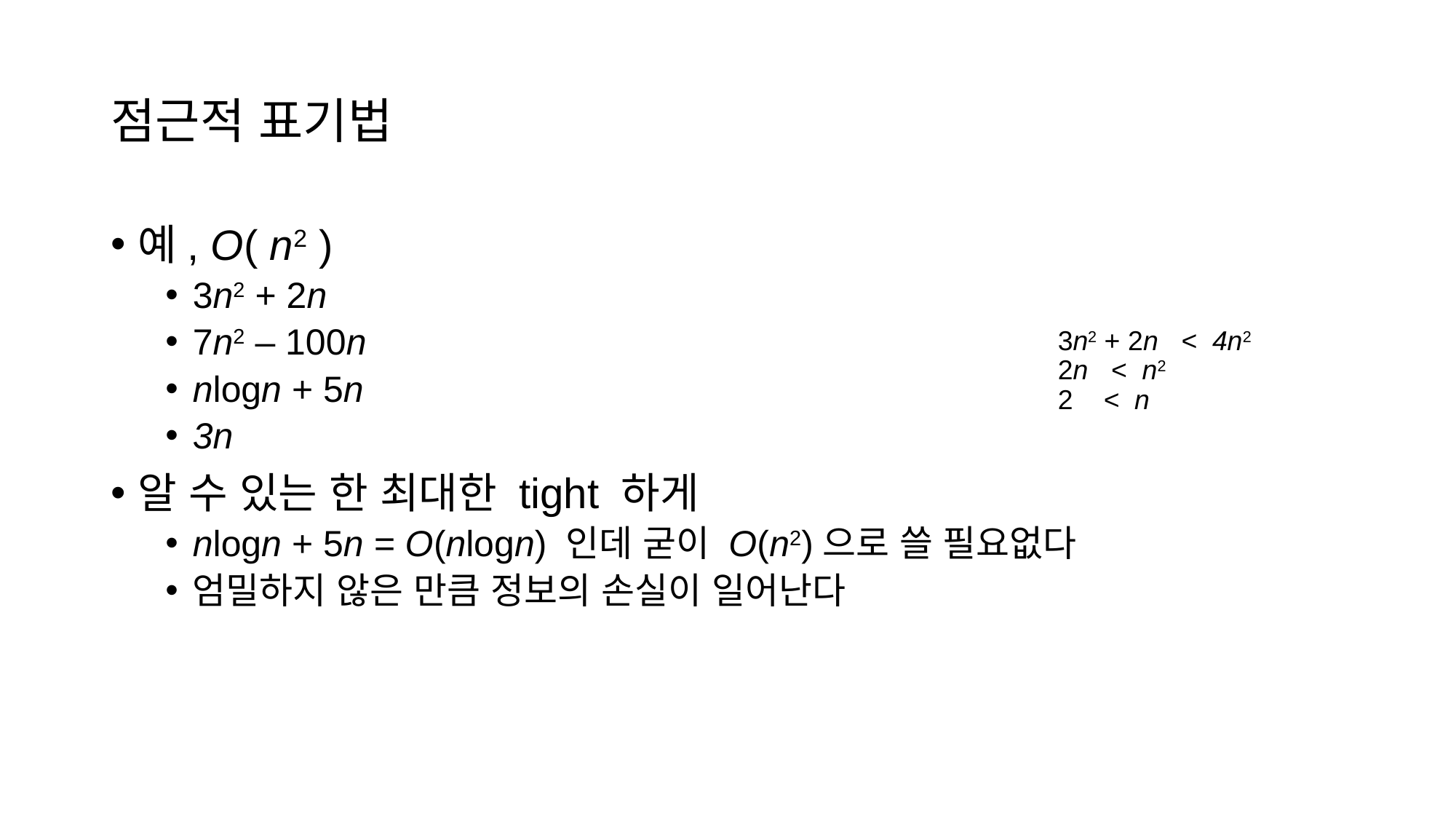

# 점근적 표기법
예, O( n2 )
3n2 + 2n
7n2 – 100n
nlogn + 5n
3n
알 수 있는 한 최대한 tight 하게
nlogn + 5n = O(nlogn) 인데 굳이 O(n2)으로 쓸 필요없다
엄밀하지 않은 만큼 정보의 손실이 일어난다
3n2 + 2n   <  4n2
2n   <  n2
2    <  n